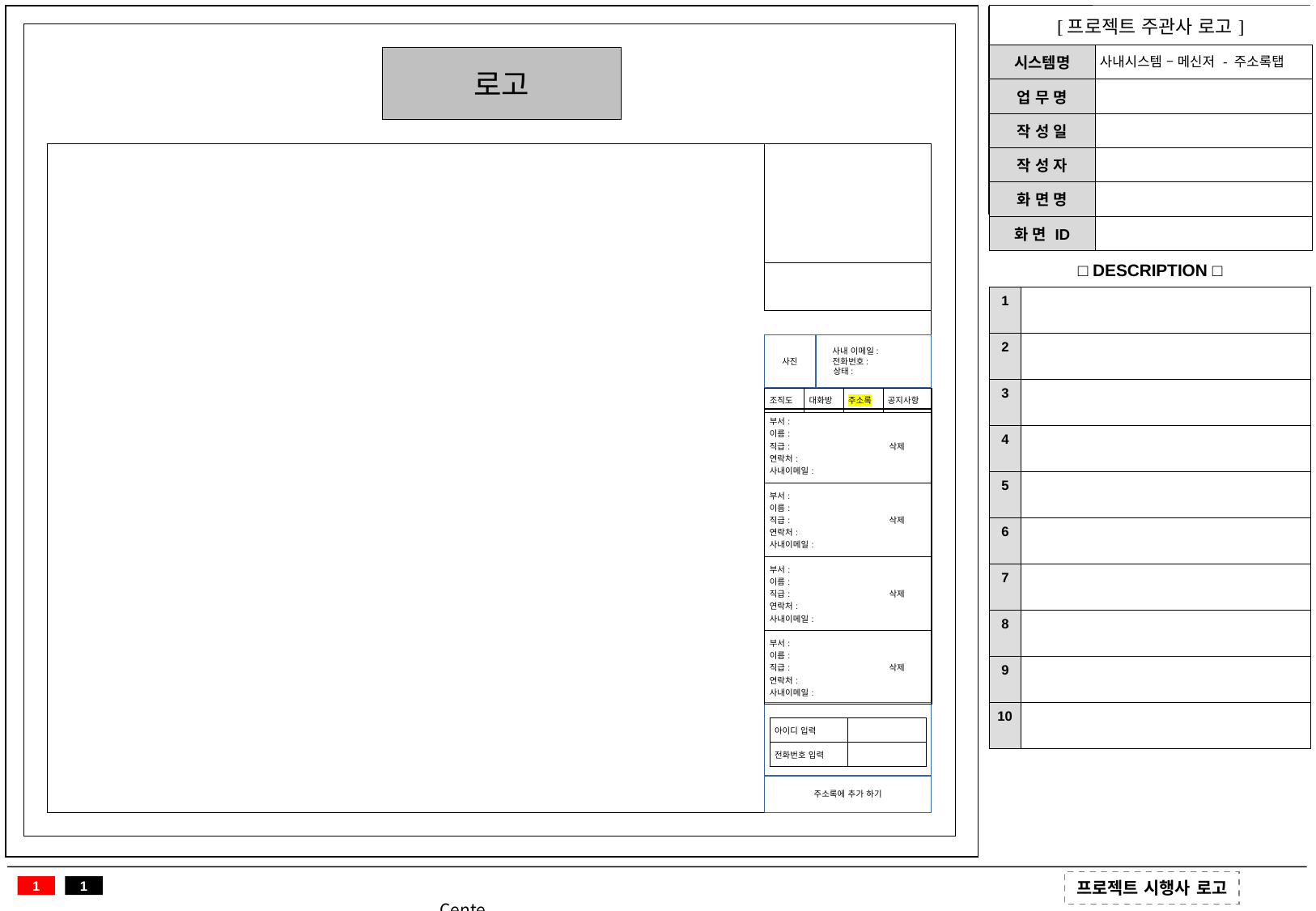

| [프로젝트 주관사 로고] |  |
| --- | --- |
| 시스템명 | 사내시스템 – 메신저 - 주소록탭 |
| 업 무 명 |  |
| 작 성 일 |  |
| 작 성 자 |  |
| 화 면 명 |  |
| 화 면 ID |  |

로고

| □ DESCRIPTION □ |  |
| --- | --- |
| 1 |  |
| 2 |  |
| 3 |  |
| 4 |  |
| 5 |  |
| 6 |  |
| 7 |  |
| 8 |  |
| 9 |  |
| 10 |  |

사진
사내 이메일:
전화번호:
상태:
| 조직도 | 대화방 | 주소록 | 공지사항 |
| --- | --- | --- | --- |
| 부서: 이름: 직급: 삭제 연락처: 사내이메일: |
| --- |
| 부서: 이름: 직급: 삭제 연락처: 사내이메일: |
| 부서: 이름: 직급: 삭제 연락처: 사내이메일: |
| 부서: 이름: 직급: 삭제 연락처: 사내이메일: |

| 아이디 입력 |  |
| --- | --- |
| 전화번호 입력 |  |
주소록에 추가 하기
1
1
Center